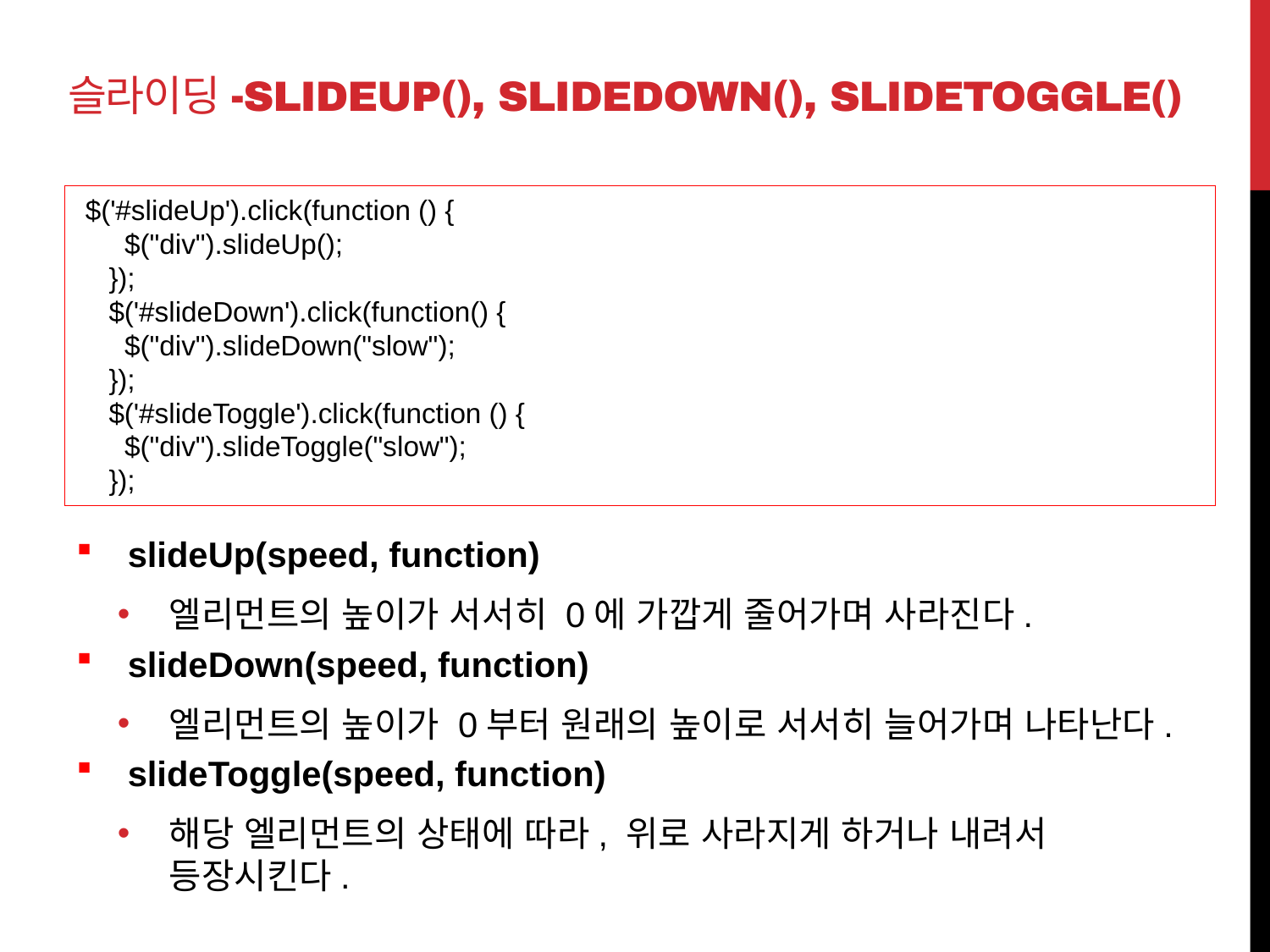

# 슬라이딩-slideUp(), slideDown(), slideToggle()
 $('#slideUp').click(function () {
      $("div").slideUp();
    });
    $('#slideDown').click(function() {
      $("div").slideDown("slow");
    });
    $('#slideToggle').click(function () {
      $("div").slideToggle("slow");
    });
slideUp(speed, function)
엘리먼트의 높이가 서서히 0에 가깝게 줄어가며 사라진다.
slideDown(speed, function)
엘리먼트의 높이가 0부터 원래의 높이로 서서히 늘어가며 나타난다.
slideToggle(speed, function)
해당 엘리먼트의 상태에 따라, 위로 사라지게 하거나 내려서 등장시킨다.